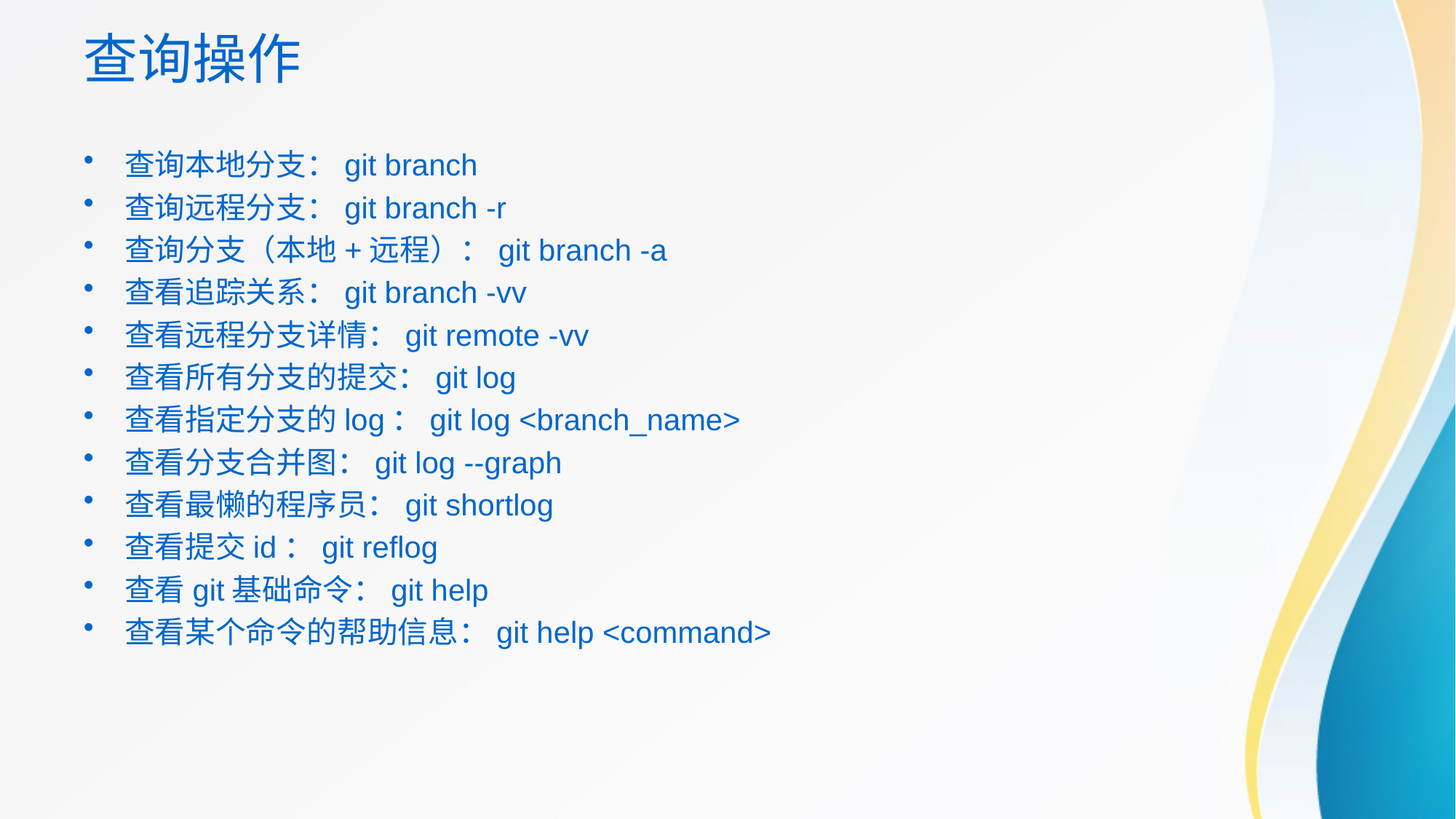

# 查询操作
查询本地分支：git branch
查询远程分支：git branch -r
查询分支（本地+远程）：git branch -a
查看追踪关系：git branch -vv
查看远程分支详情：git remote -vv
查看所有分支的提交：git log
查看指定分支的log：git log <branch_name>
查看分支合并图：git log --graph
查看最懒的程序员：git shortlog
查看提交id：git reflog
查看git基础命令：git help
查看某个命令的帮助信息：git help <command>